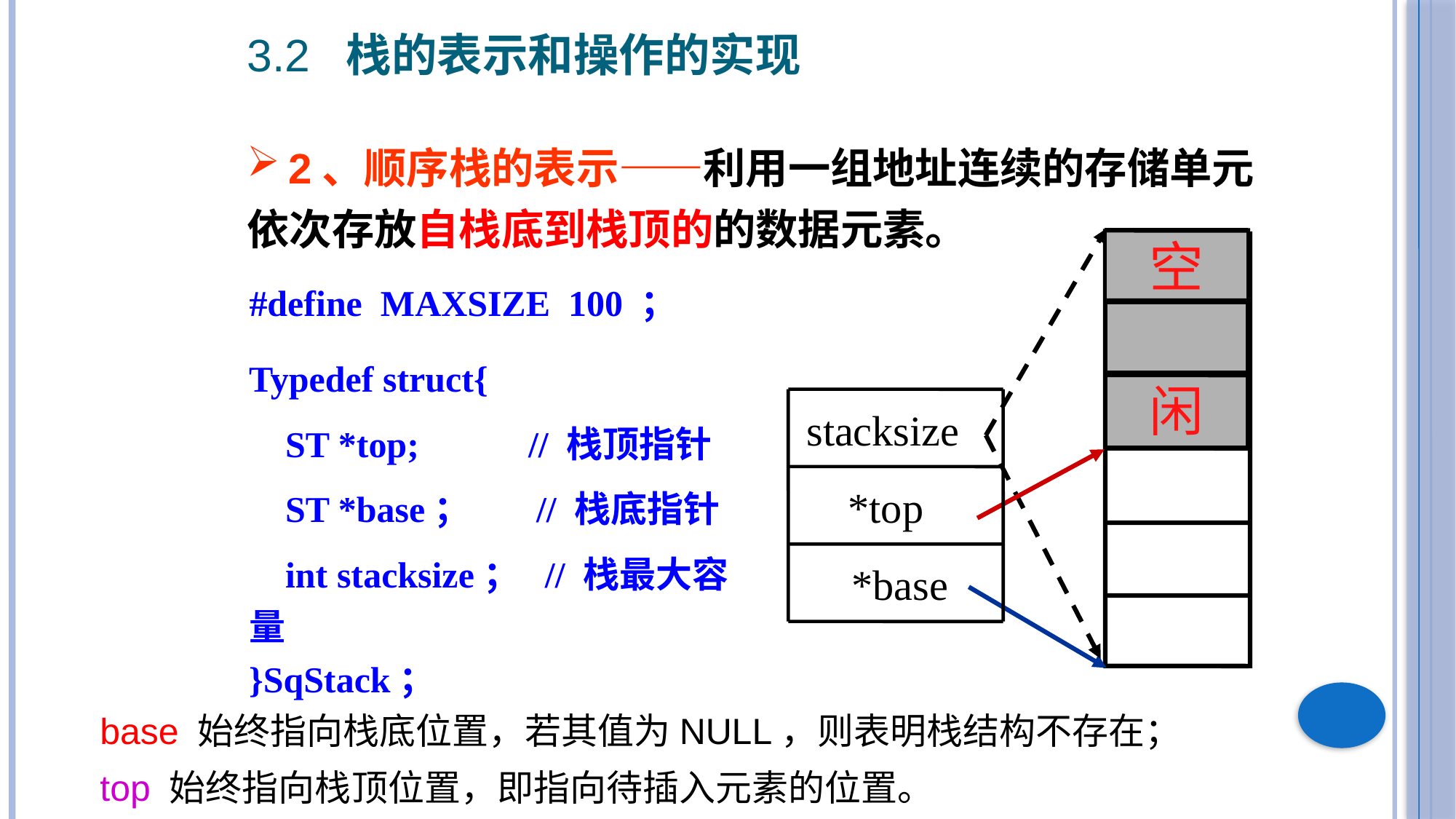

3.2  栈的表示和操作的实现
2、顺序栈的表示——利用一组地址连续的存储单元
依次存放自栈底到栈顶的的数据元素。

空

#define  MAXSIZE  100 ；
Typedef struct{
    ST *top;            // 栈顶指针
    ST *base；       // 栈底指针
    int stacksize；  // 栈最大容量
}SqStack；

闲

stacksize

   *top

    *base

base 始终指向栈底位置，若其值为NULL，则表明栈结构不存在；
top 始终指向栈顶位置，即指向待插入元素的位置。